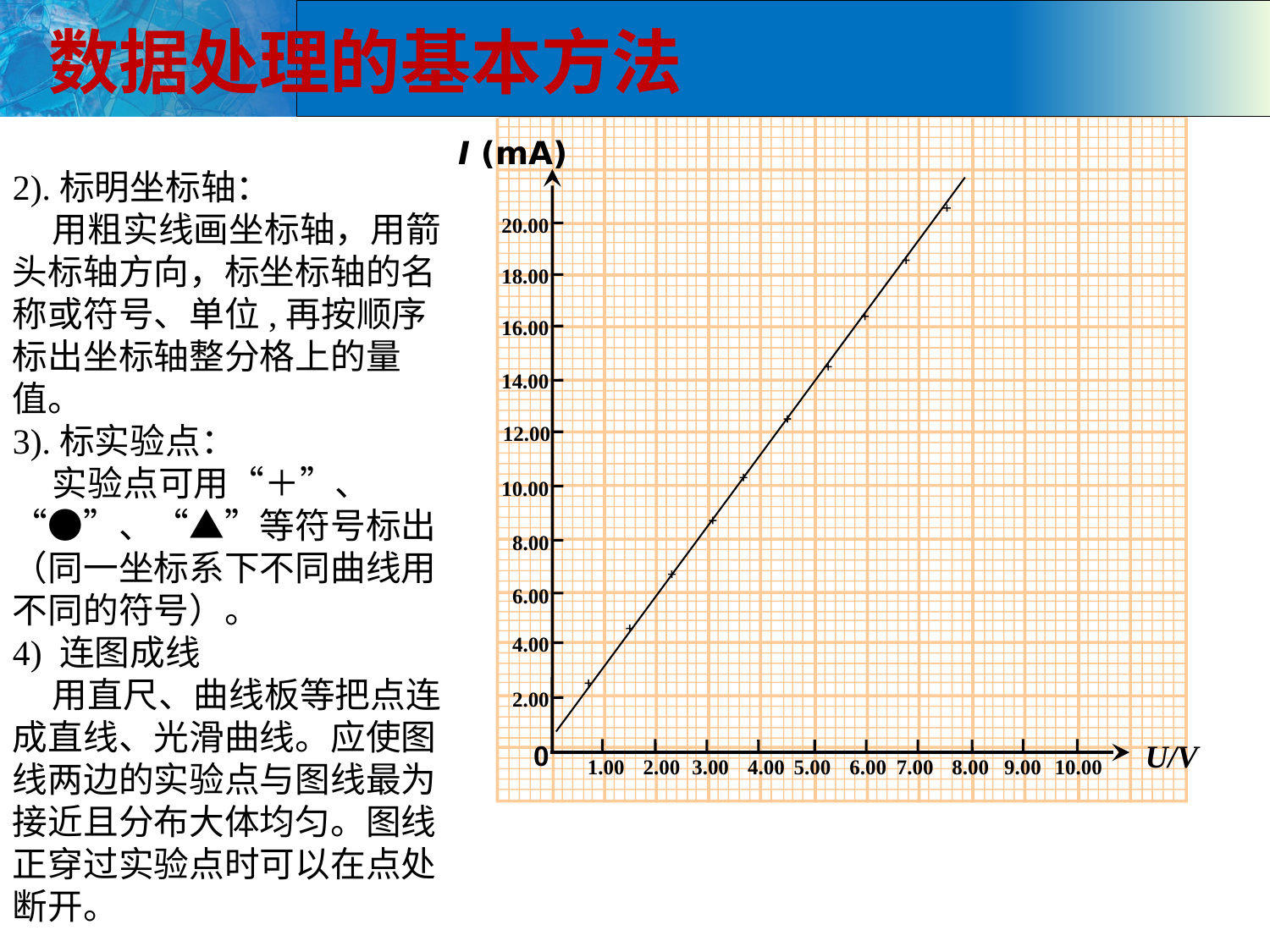

数据处理的基本方法

I (mA)
2).标明坐标轴：
    用粗实线画坐标轴，用箭头标轴方向，标坐标轴的名称或符号、单位,再按顺序标出坐标轴整分格上的量值。
3).标实验点：
    实验点可用“＋”、 “●”、“▲”等符号标出（同一坐标系下不同曲线用不同的符号）。
4) 连图成线
    用直尺、曲线板等把点连成直线、光滑曲线。应使图线两边的实验点与图线最为接近且分布大体均匀。图线正穿过实验点时可以在点处断开。

20.00

18.00

16.00

14.00

12.00

10.00

8.00

6.00

4.00

2.00

0

1.00
2.00
3.00
4.00
5.00
6.00
7.00
8.00
9.00
10.00
U/V
76